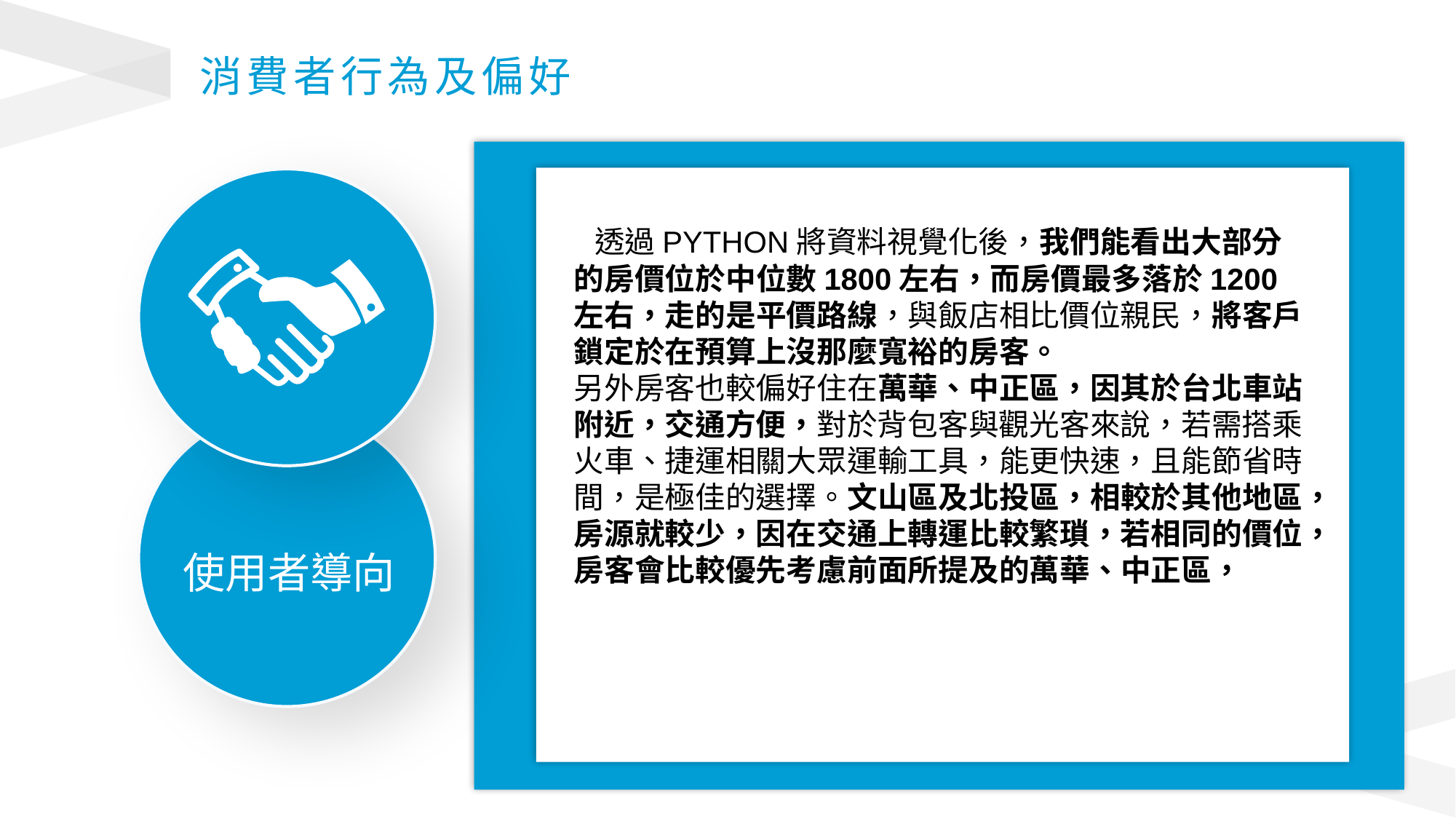

消費者行為及偏好

  透過PYTHON將資料視覺化後，我們能看出大部分的房價位於中位數1800左右，而房價最多落於1200左右，走的是平價路線，與飯店相比價位親民，將客戶鎖定於在預算上沒那麼寬裕的房客。
另外房客也較偏好住在萬華、中正區，因其於台北車站附近，交通方便，對於背包客與觀光客來說，若需搭乘火車、捷運相關大眾運輸工具，能更快速，且能節省時間，是極佳的選擇。文山區及北投區，相較於其他地區，房源就較少，因在交通上轉運比較繁瑣，若相同的價位，房客會比較優先考慮前面所提及的萬華、中正區，

使用者導向